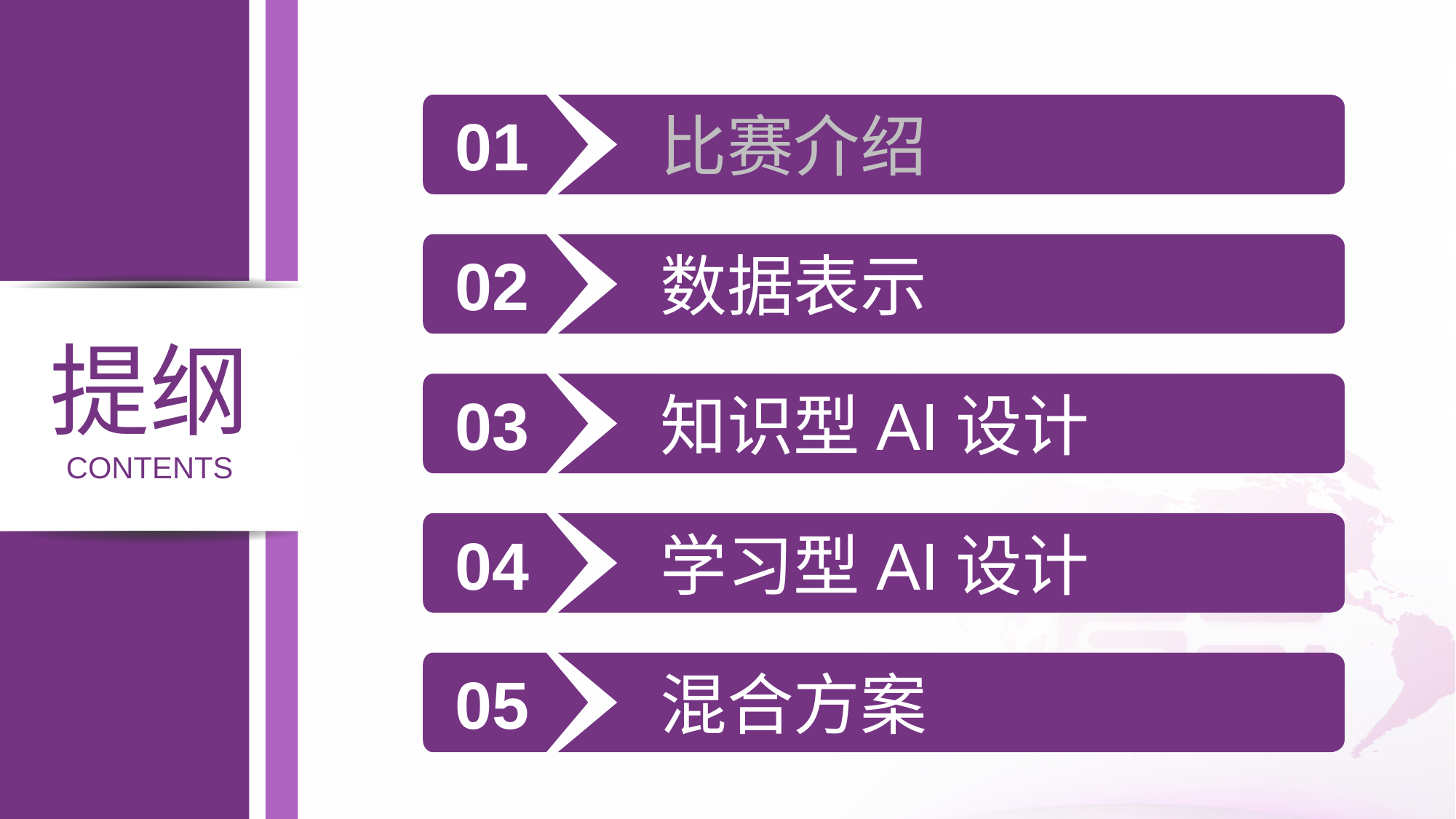

01
     比赛介绍
02
     数据表示
03
     知识型AI设计
04
     学习型AI设计
05
     混合方案